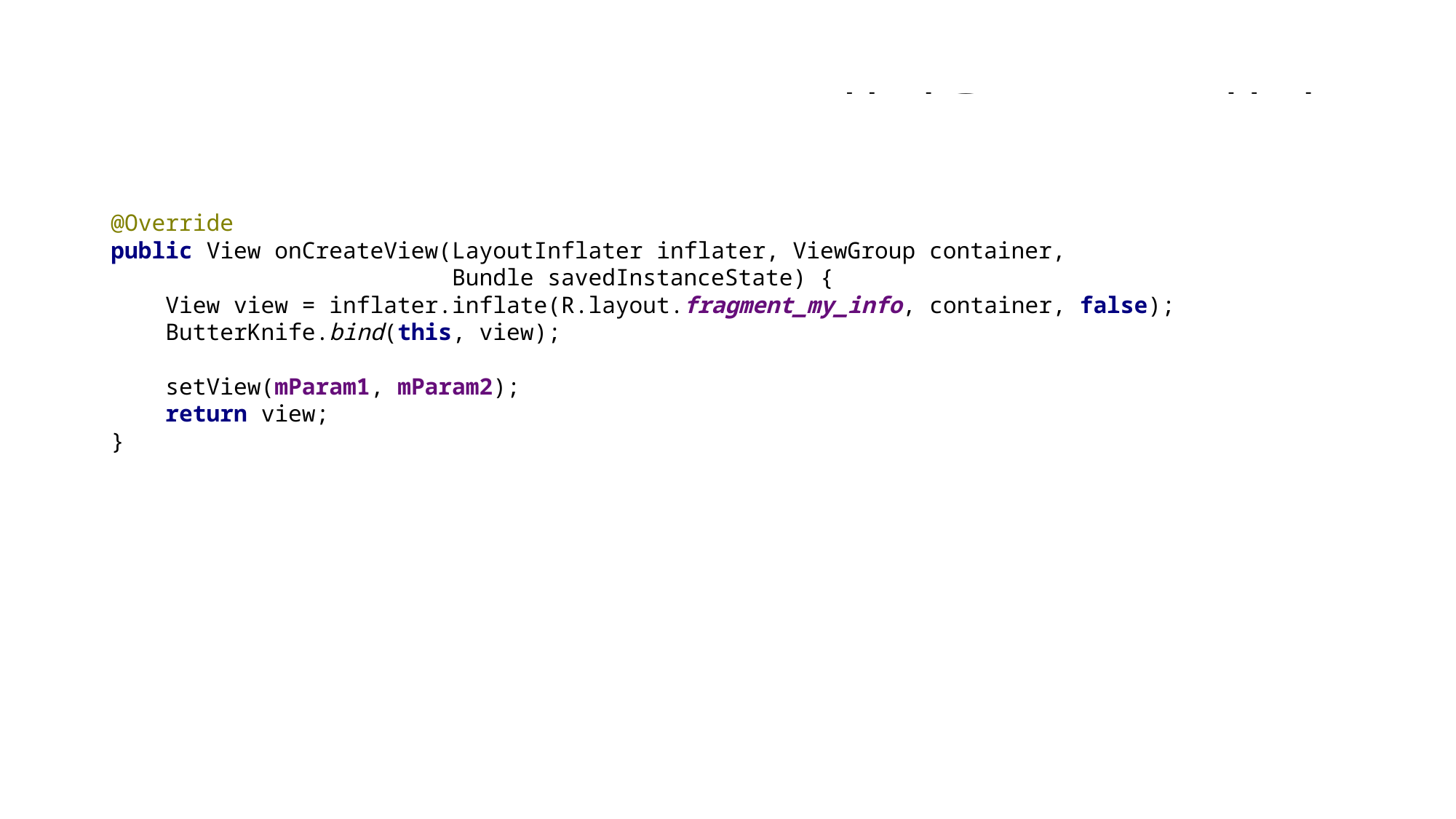

# 3-4). onCreateView() : xml 화면을 inflate 한다
@Override
public View onCreateView(LayoutInflater inflater, ViewGroup container,
                         Bundle savedInstanceState) {
    View view = inflater.inflate(R.layout.fragment_my_info, container, false);
    ButterKnife.bind(this, view);
    setView(mParam1, mParam2);
    return view;
}